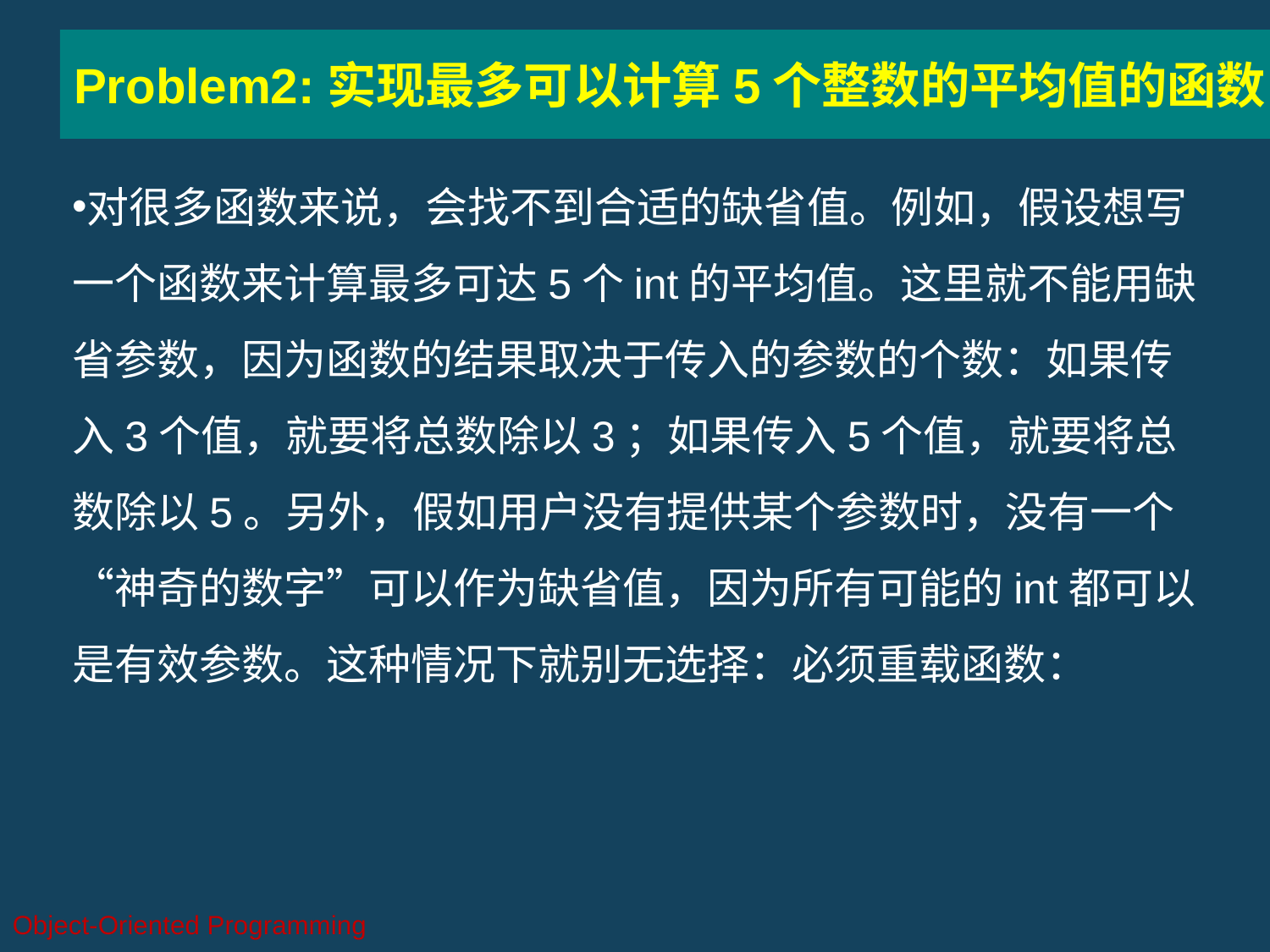

# Problem2:实现最多可以计算5个整数的平均值的函数
对很多函数来说，会找不到合适的缺省值。例如，假设想写一个函数来计算最多可达5个int的平均值。这里就不能用缺省参数，因为函数的结果取决于传入的参数的个数：如果传入3个值，就要将总数除以3；如果传入5个值，就要将总数除以5。另外，假如用户没有提供某个参数时，没有一个“神奇的数字”可以作为缺省值，因为所有可能的int都可以是有效参数。这种情况下就别无选择：必须重载函数：
Object-Oriented Programming